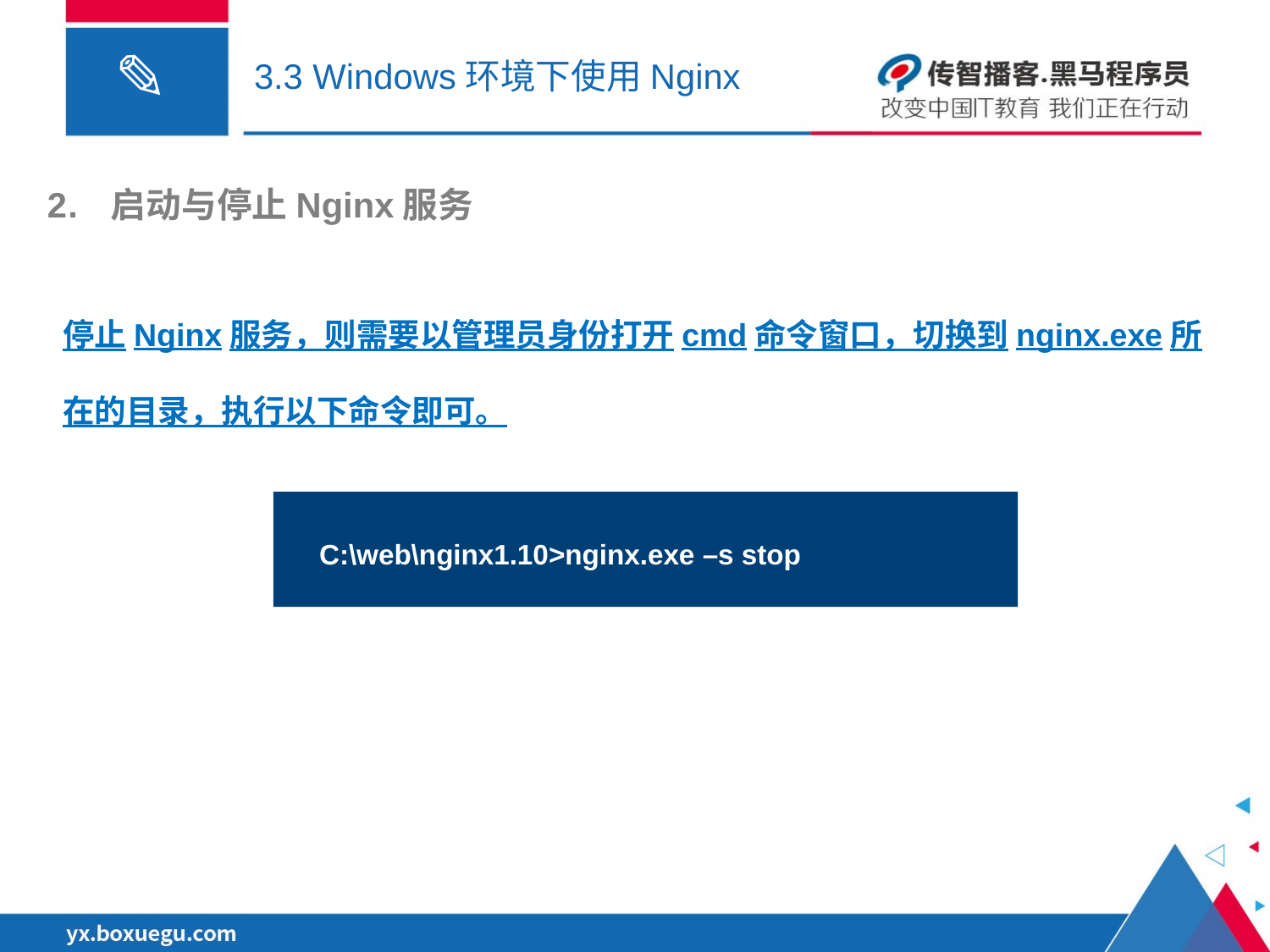

# 3.3 Windows环境下使用Nginx
启动与停止Nginx服务
停止Nginx服务，则需要以管理员身份打开cmd命令窗口，切换到nginx.exe所在的目录，执行以下命令即可。

C:\web\nginx1.10>nginx.exe –s stop